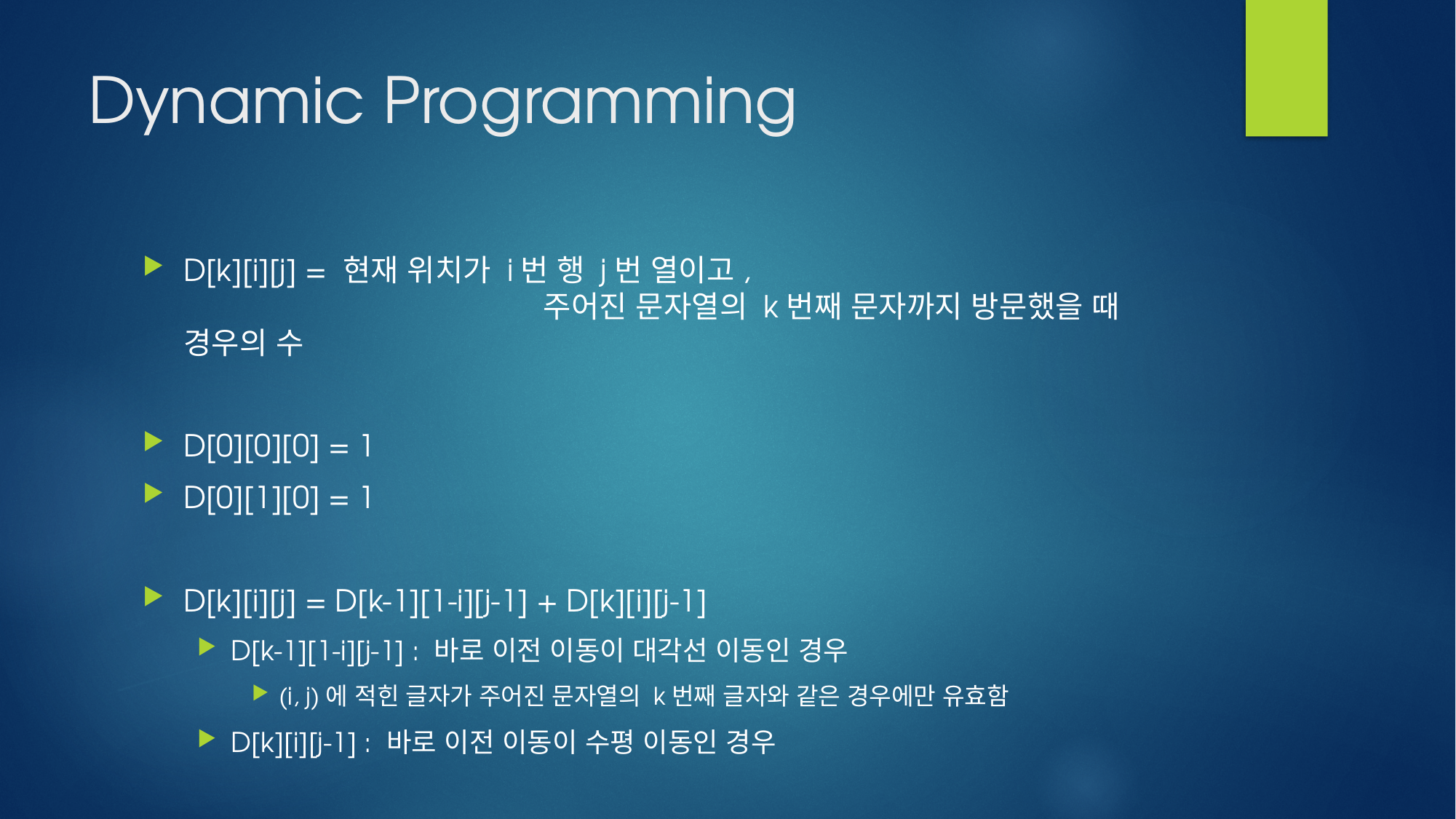

# Dynamic Programming
D[k][i][j] = 현재 위치가 i번 행 j번 열이고,
			   주어진 문자열의 k번째 문자까지 방문했을 때 경우의 수

D[0][0][0] = 1
D[0][1][0] = 1

D[k][i][j] = D[k-1][1-i][j-1] + D[k][i][j-1]
D[k-1][1-i][j-1] : 바로 이전 이동이 대각선 이동인 경우
(i, j)에 적힌 글자가 주어진 문자열의 k번째 글자와 같은 경우에만 유효함
D[k][i][j-1] : 바로 이전 이동이 수평 이동인 경우